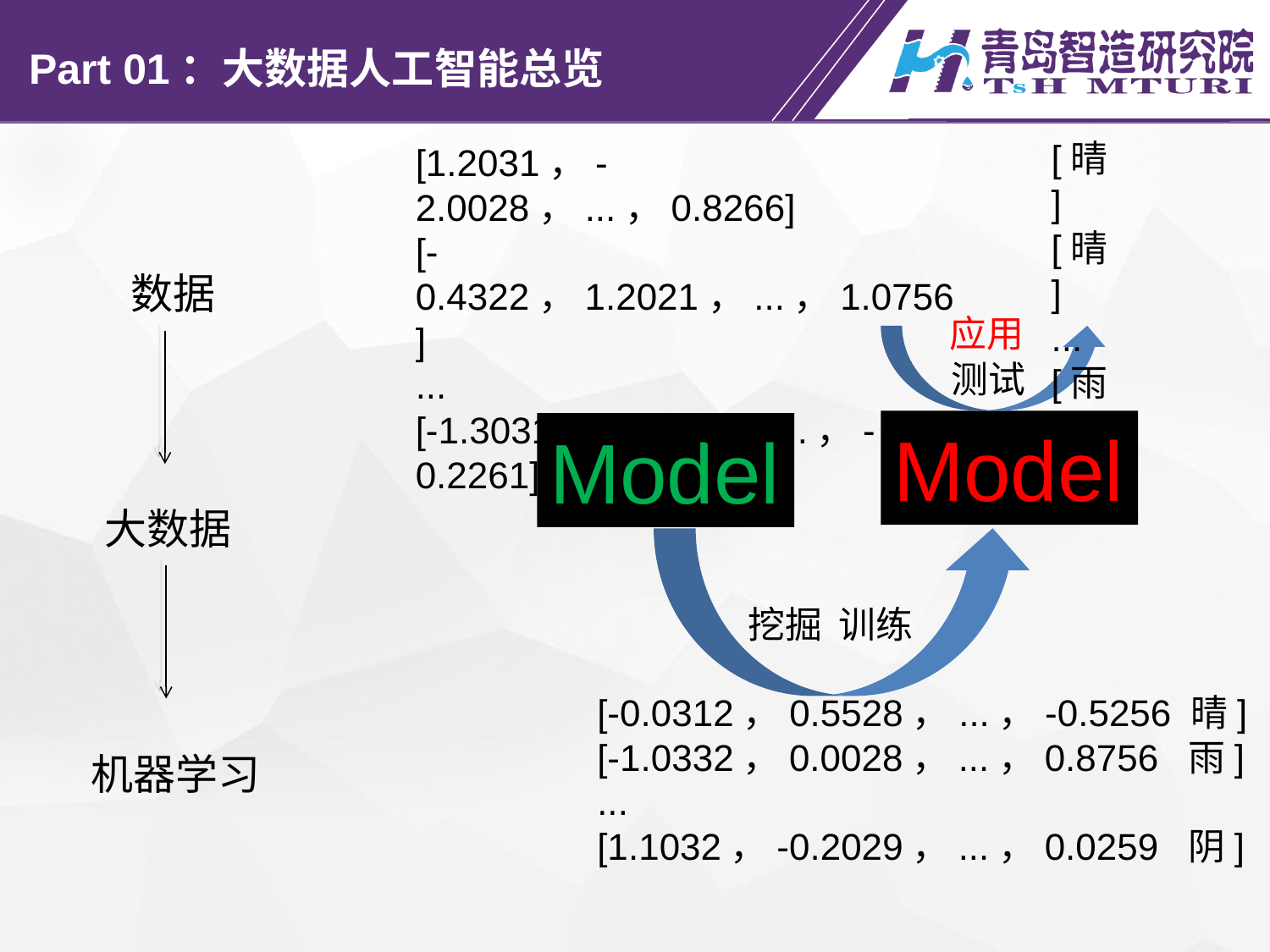

Part 01：大数据人工智能总览
[晴]
[晴]
...
[雨]
[1.2031，-2.0028，...，0.8266]
[-0.4322，1.2021，...，1.0756]
...
[-1.3031，0.3039，...，-0.2261]
数据
应用

测试
Model
Model
大数据

挖掘  训练
[-0.0312，0.5528，...，-0.5256 晴]
[-1.0332，0.0028，...，0.8756  雨]
...
[1.1032，-0.2029，...，0.0259  阴]
机器学习